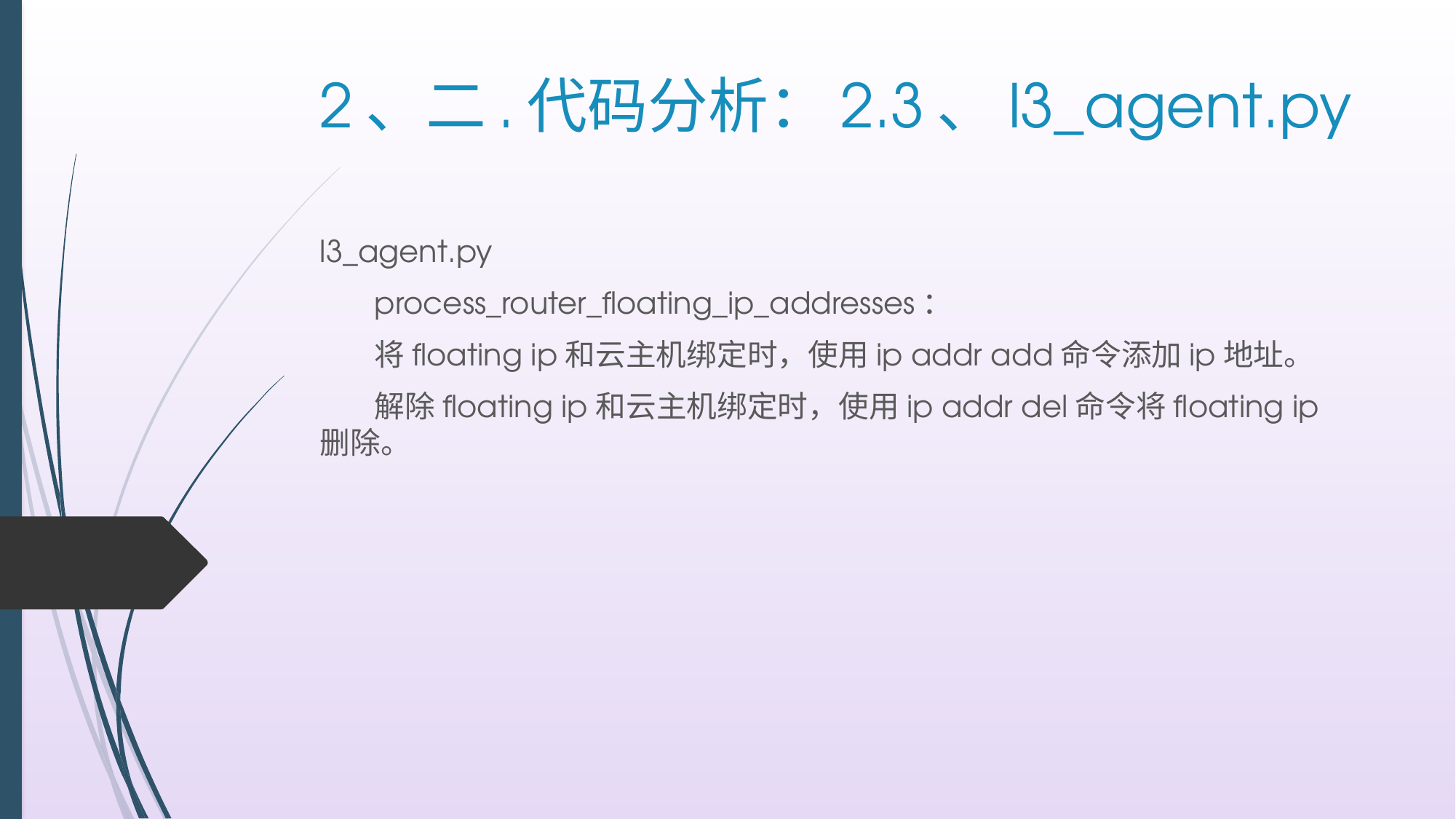

# 2、二.代码分析：2.3、l3_agent.py
l3_agent.py
process_router_floating_ip_addresses：
将floating ip和云主机绑定时，使用ip addr add命令添加ip地址。
解除floating ip和云主机绑定时，使用ip addr del命令将floating ip删除。